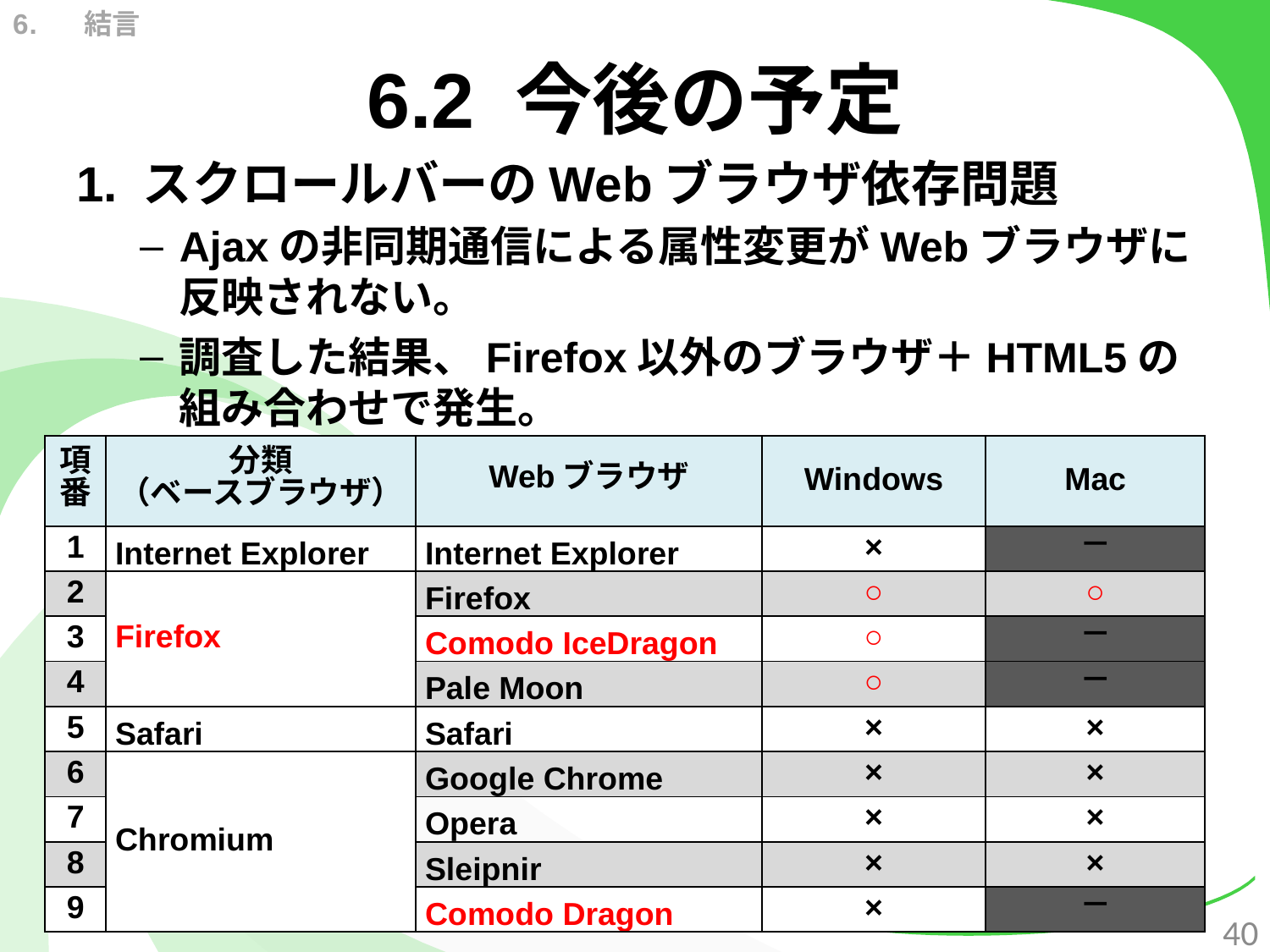

結言
# 6.2 今後の予定
1. スクロールバーのWebブラウザ依存問題
Ajaxの非同期通信による属性変更がWebブラウザに反映されない。
調査した結果、Firefox以外のブラウザ＋HTML5の組み合わせで発生。

| 項番 | 分類 （ベースブラウザ） | Webブラウザ | Windows | Mac |
| --- | --- | --- | --- | --- |
| 1 | Internet Explorer | Internet Explorer | × | － |
| 2 | Firefox | Firefox | ○ | ○ |
| 3 |  | Comodo IceDragon | ○ | － |
| 4 |  | Pale Moon | ○ | － |
| 5 | Safari | Safari | × | × |
| 6 | Chromium | Google Chrome | × | × |
| 7 |  | Opera | × | × |
| 8 |  | Sleipnir | × | × |
| 9 |  | Comodo Dragon | × | － |
40